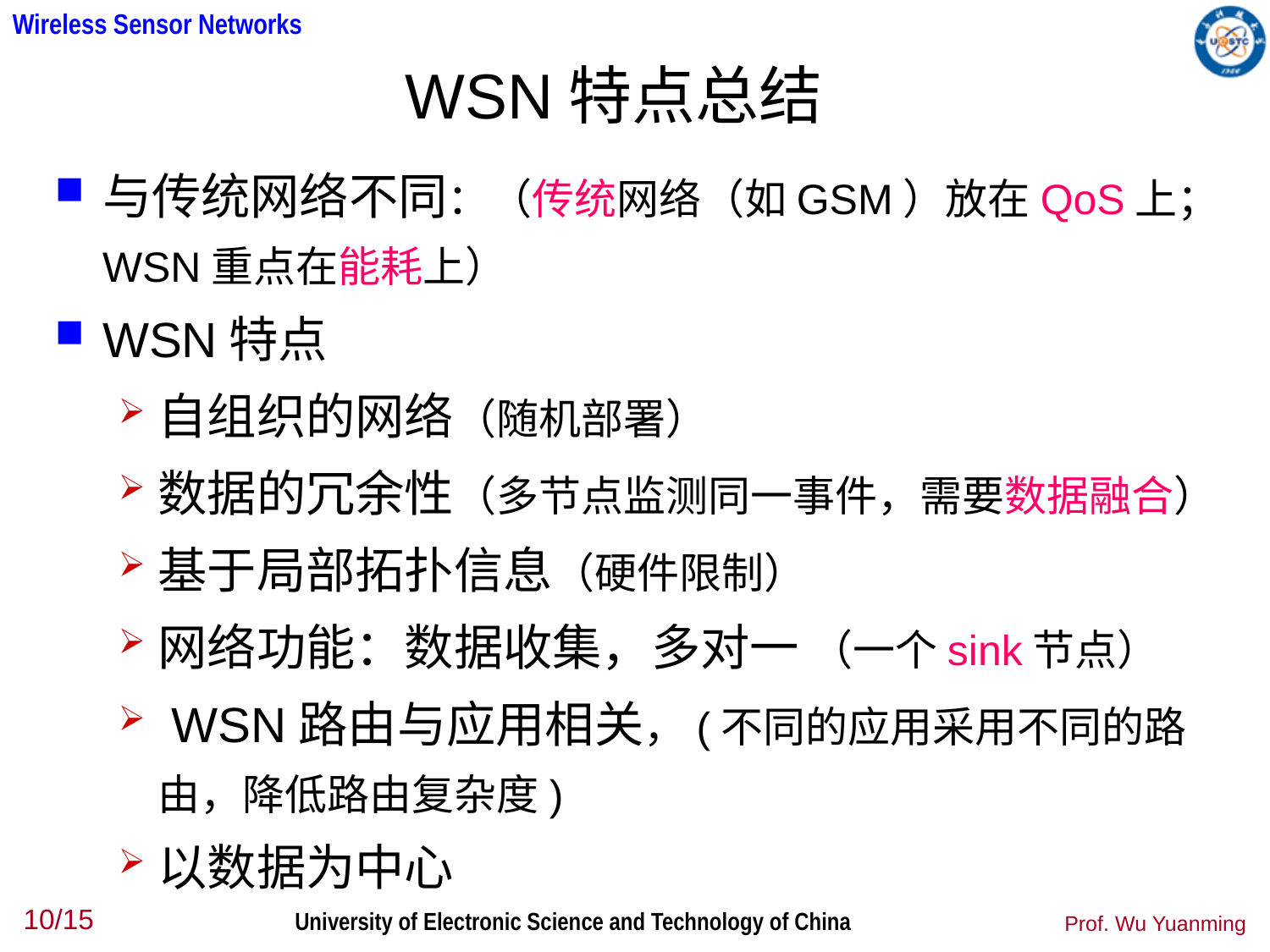

# WSN特点总结
与传统网络不同：（传统网络（如GSM）放在QoS上；WSN重点在能耗上）
WSN特点
自组织的网络（随机部署）
数据的冗余性（多节点监测同一事件，需要数据融合）
基于局部拓扑信息（硬件限制）
网络功能：数据收集，多对一 （一个sink节点）
 WSN路由与应用相关，(不同的应用采用不同的路由，降低路由复杂度)
以数据为中心
10/15
Prof. Wu Yuanming